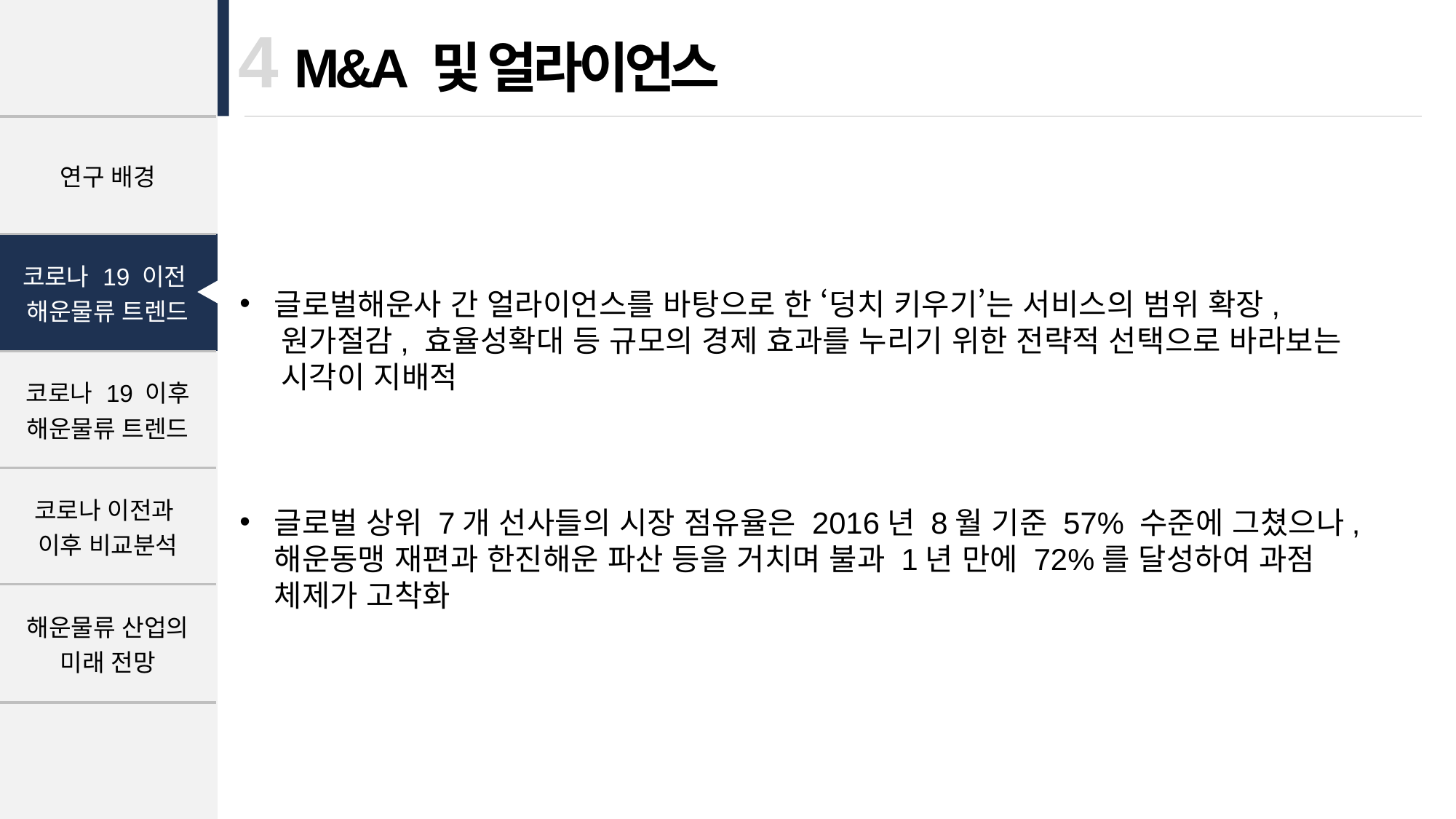

|  |
| --- |
| 연구 배경 |
| 코로나 19 이전 해운물류 트렌드 |
| 코로나 19 이후 해운물류 트렌드 |
| 코로나 이전과 이후 비교분석 |
| 해운물류 산업의 미래 전망 |
|  |

4
M&A 및 얼라이언스
글로벌해운사 간 얼라이언스를 바탕으로 한 ‘덩치 키우기’는 서비스의 범위 확장,
    원가절감, 효율성확대 등 규모의 경제 효과를 누리기 위한 전략적 선택으로 바라보는
    시각이 지배적

글로벌 상위 7개 선사들의 시장 점유율은 2016년 8월 기준 57% 수준에 그쳤으나, 해운동맹 재편과 한진해운 파산 등을 거치며 불과 1년 만에 72%를 달성하여 과점 체제가 고착화